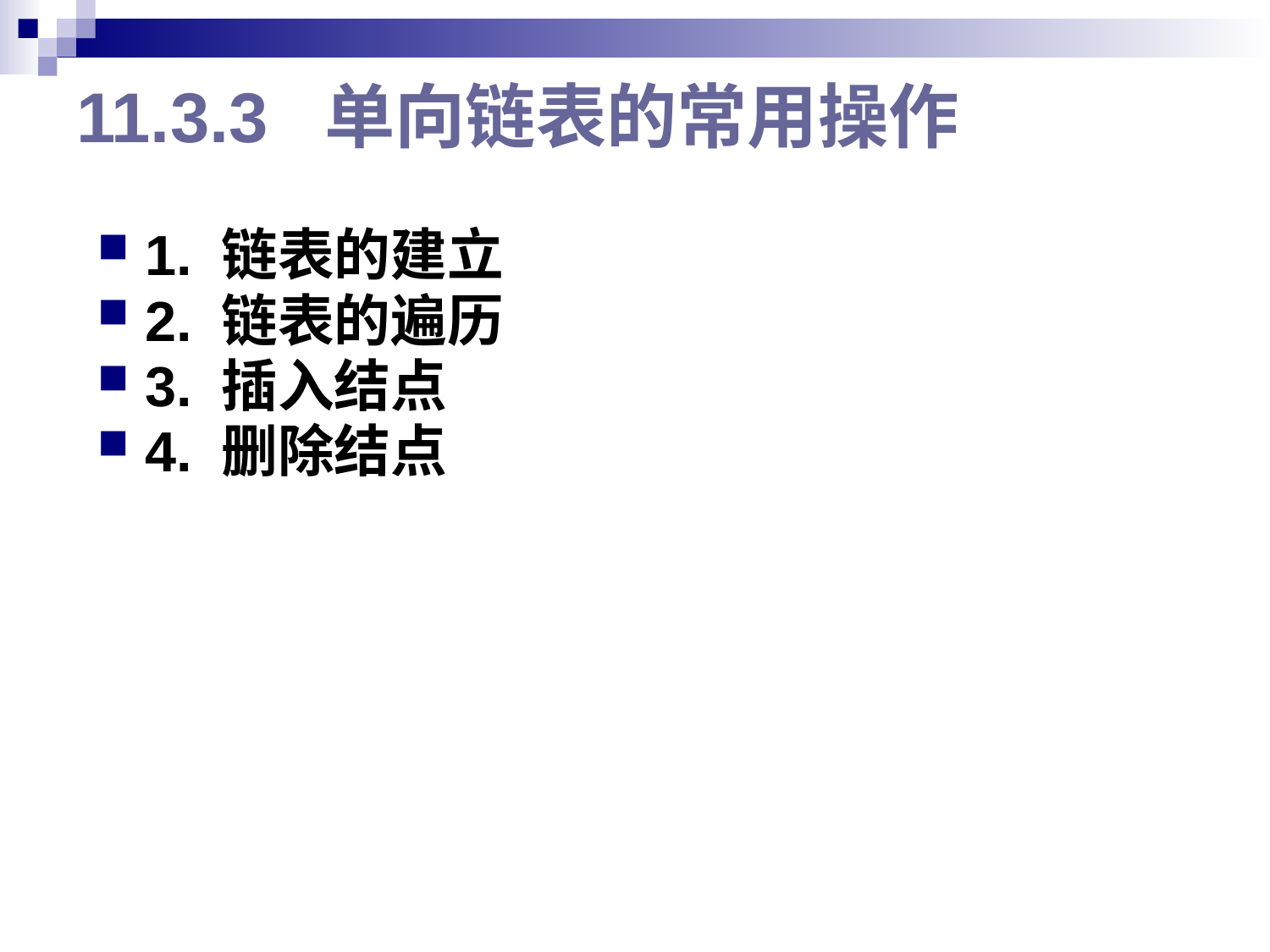

# 11.3.3  单向链表的常用操作
1. 链表的建立
2. 链表的遍历
3. 插入结点
4. 删除结点